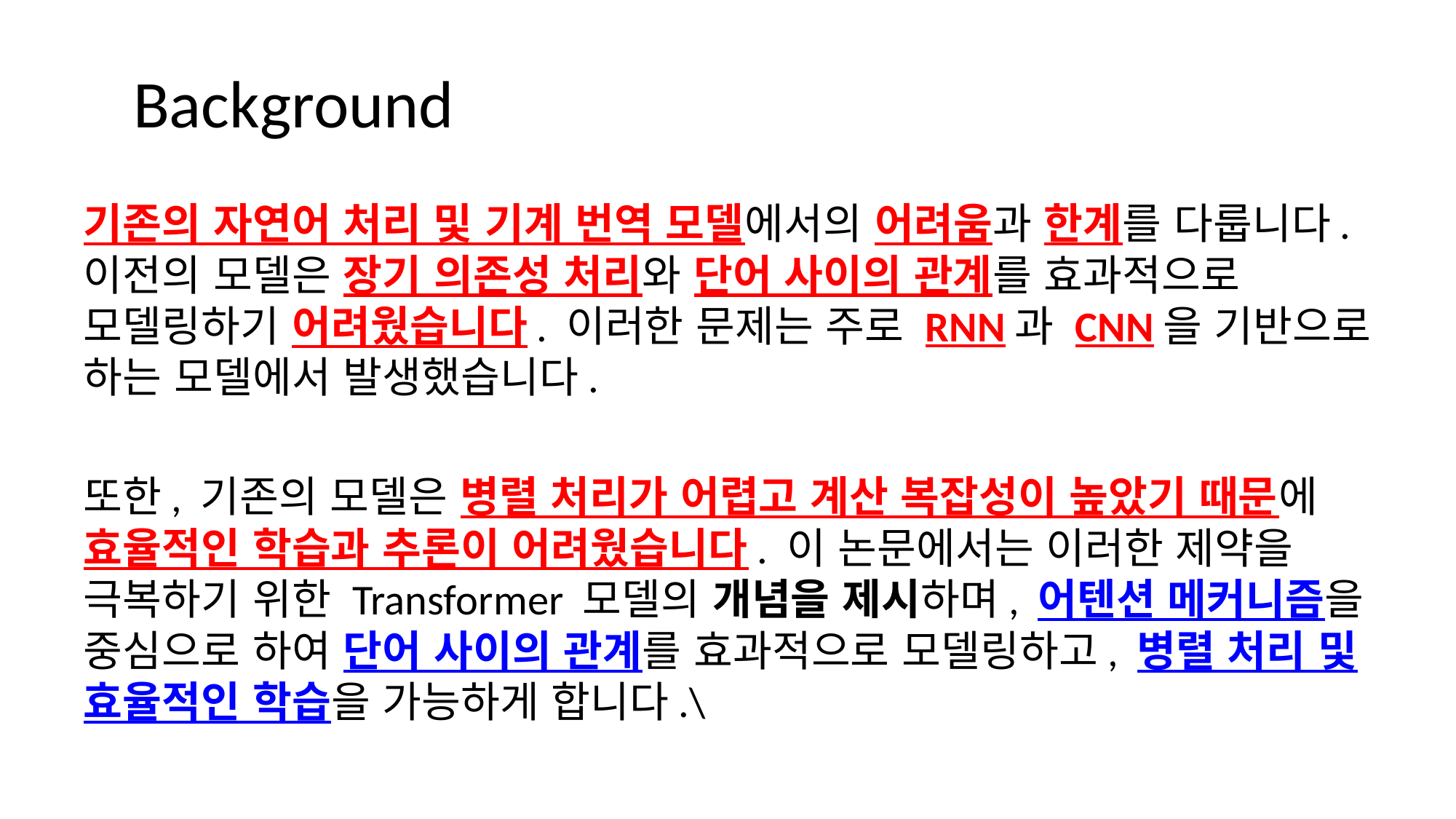

# Background
기존의 자연어 처리 및 기계 번역 모델에서의 어려움과 한계를 다룹니다. 이전의 모델은 장기 의존성 처리와 단어 사이의 관계를 효과적으로 모델링하기 어려웠습니다. 이러한 문제는 주로 RNN과 CNN을 기반으로 하는 모델에서 발생했습니다.

또한, 기존의 모델은 병렬 처리가 어렵고 계산 복잡성이 높았기 때문에 효율적인 학습과 추론이 어려웠습니다. 이 논문에서는 이러한 제약을 극복하기 위한 Transformer 모델의 개념을 제시하며, 어텐션 메커니즘을 중심으로 하여 단어 사이의 관계를 효과적으로 모델링하고, 병렬 처리 및 효율적인 학습을 가능하게 합니다.\